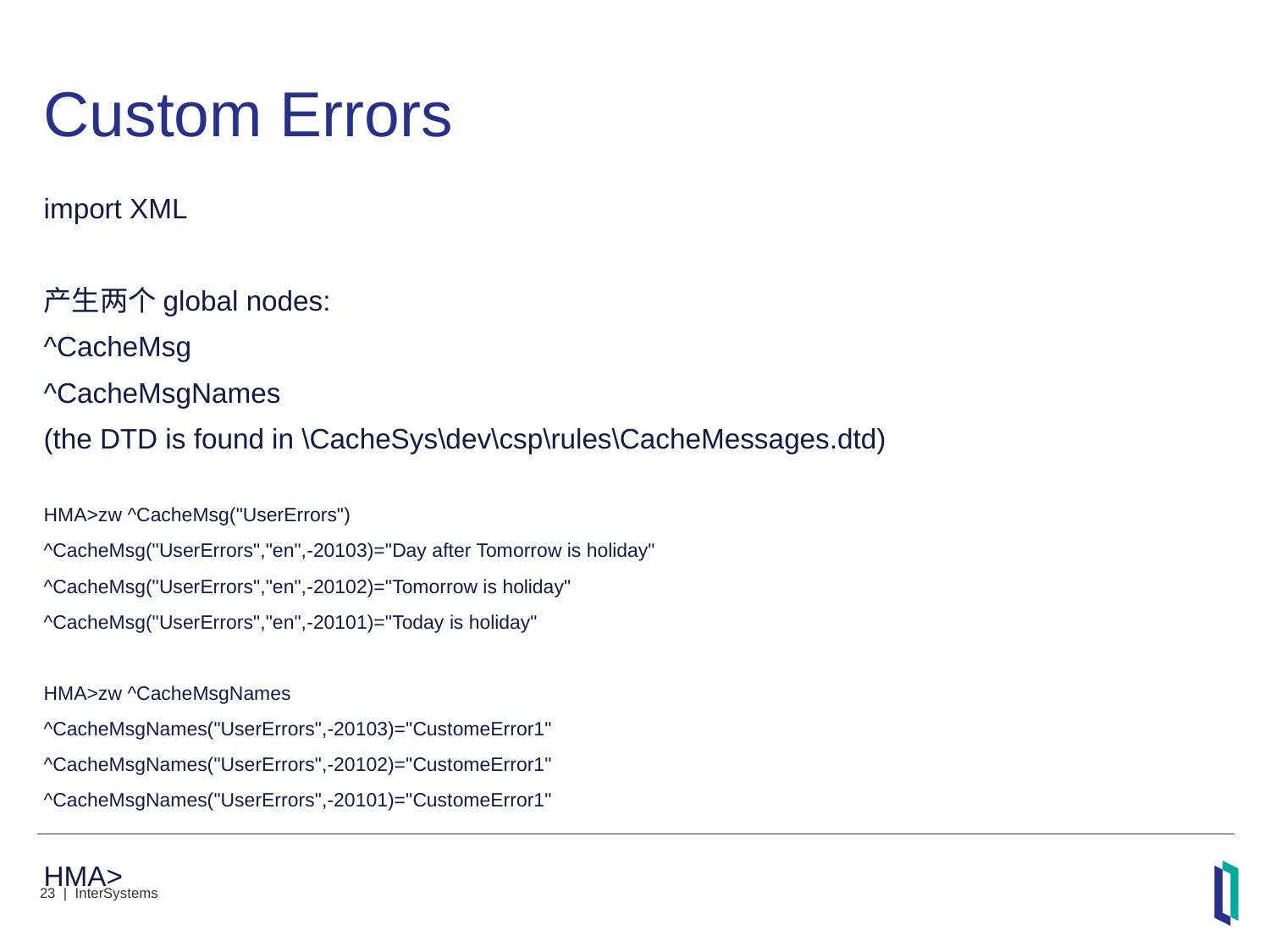

# Custom Errors
import XML

产生两个global nodes:
^CacheMsg
^CacheMsgNames
(the DTD is found in \CacheSys\dev\csp\rules\CacheMessages.dtd)

HMA>zw ^CacheMsg("UserErrors")
^CacheMsg("UserErrors","en",-20103)="Day after Tomorrow is holiday"
^CacheMsg("UserErrors","en",-20102)="Tomorrow is holiday"
^CacheMsg("UserErrors","en",-20101)="Today is holiday"

HMA>zw ^CacheMsgNames
^CacheMsgNames("UserErrors",-20103)="CustomeError1"
^CacheMsgNames("UserErrors",-20102)="CustomeError1"
^CacheMsgNames("UserErrors",-20101)="CustomeError1"

HMA>